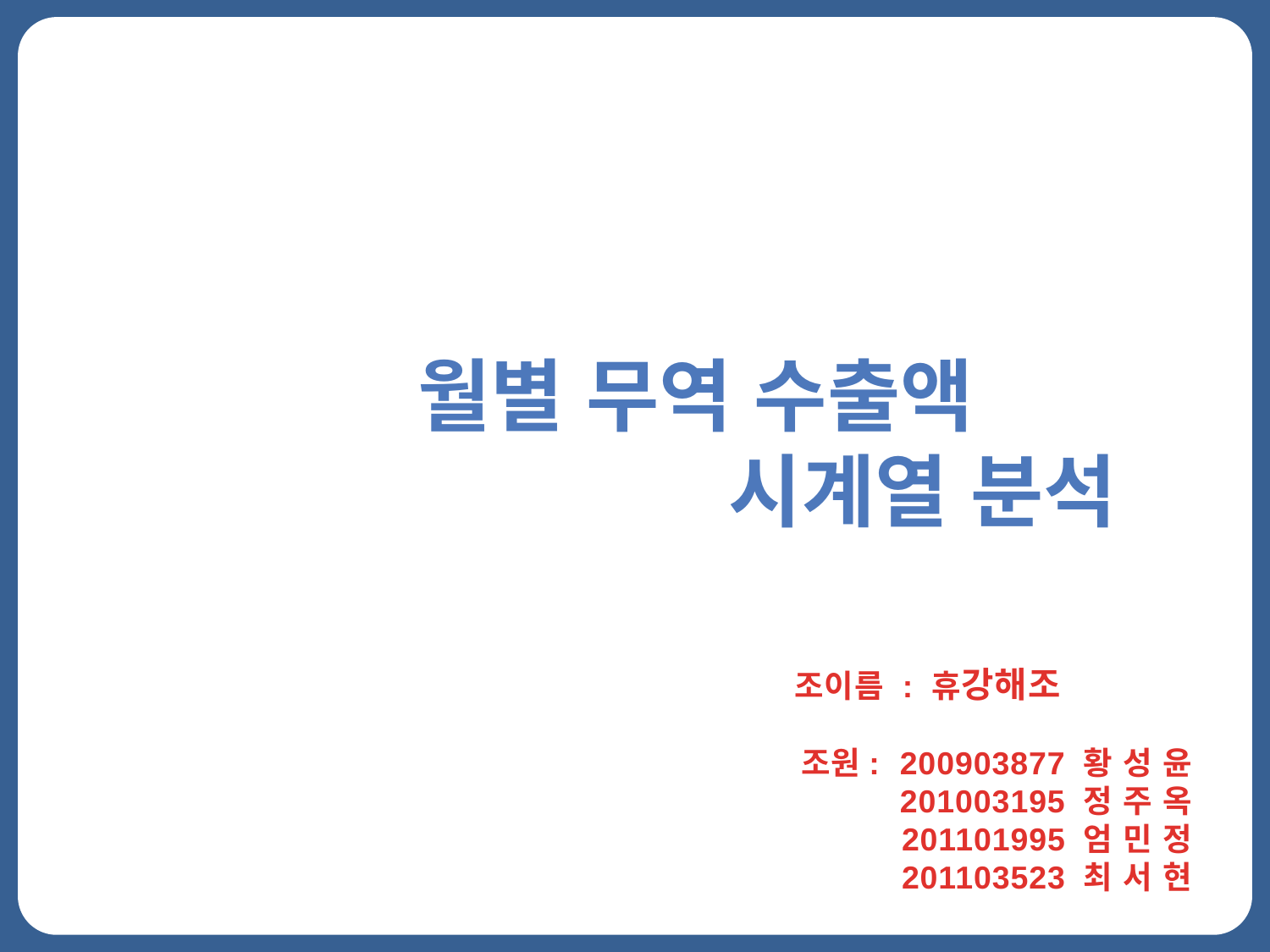

# 월별 무역 수출액 시계열 분석
  조이름 : 휴강해조

조원:  200903877 황 성 윤
201003195 정 주 옥
201101995 엄 민 정
201103523 최 서 현